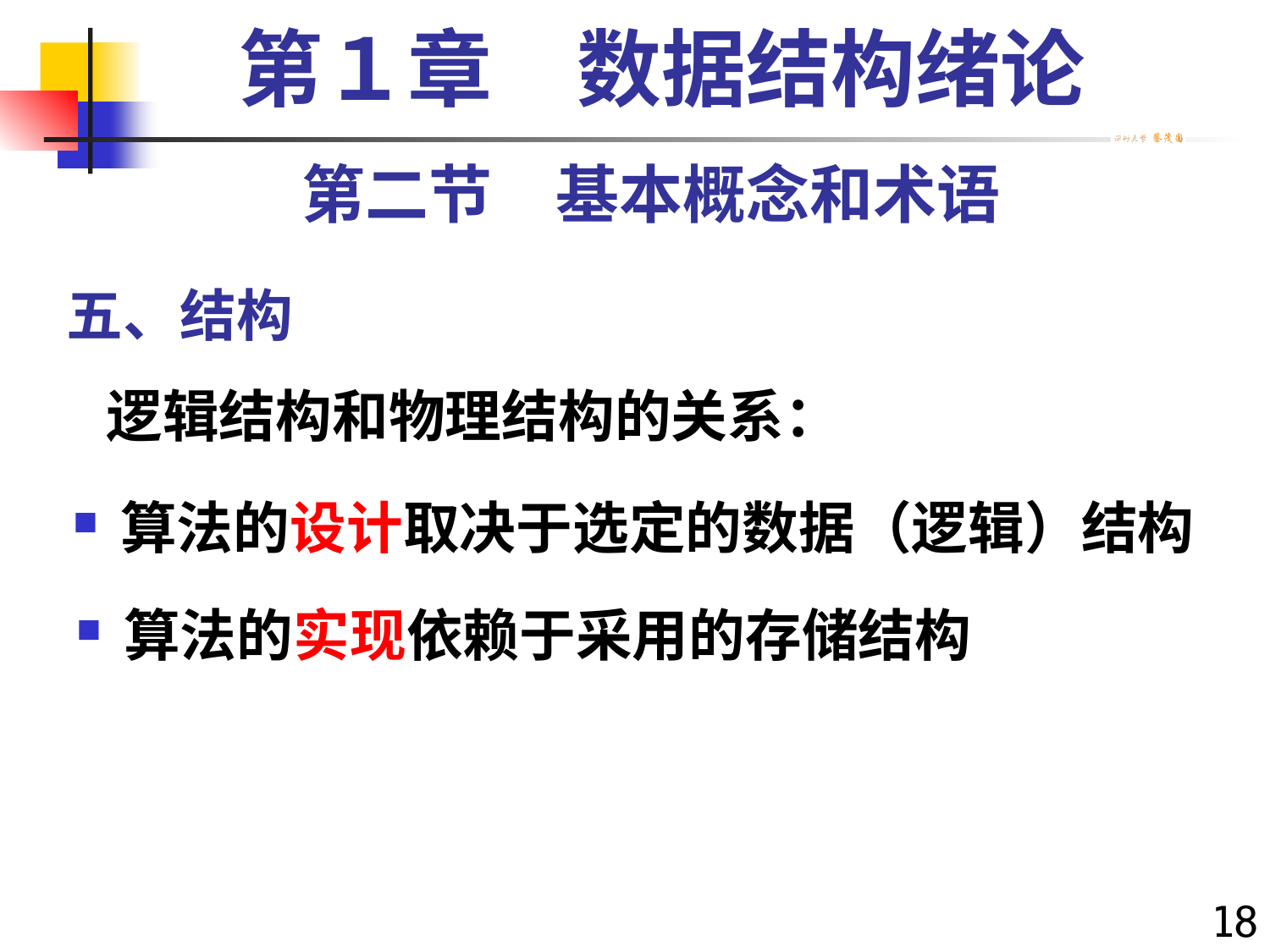

第１章　数据结构绪论
第二节　基本概念和术语
五、结构
  逻辑结构和物理结构的关系：
算法的设计取决于选定的数据（逻辑）结构
算法的实现依赖于采用的存储结构

18